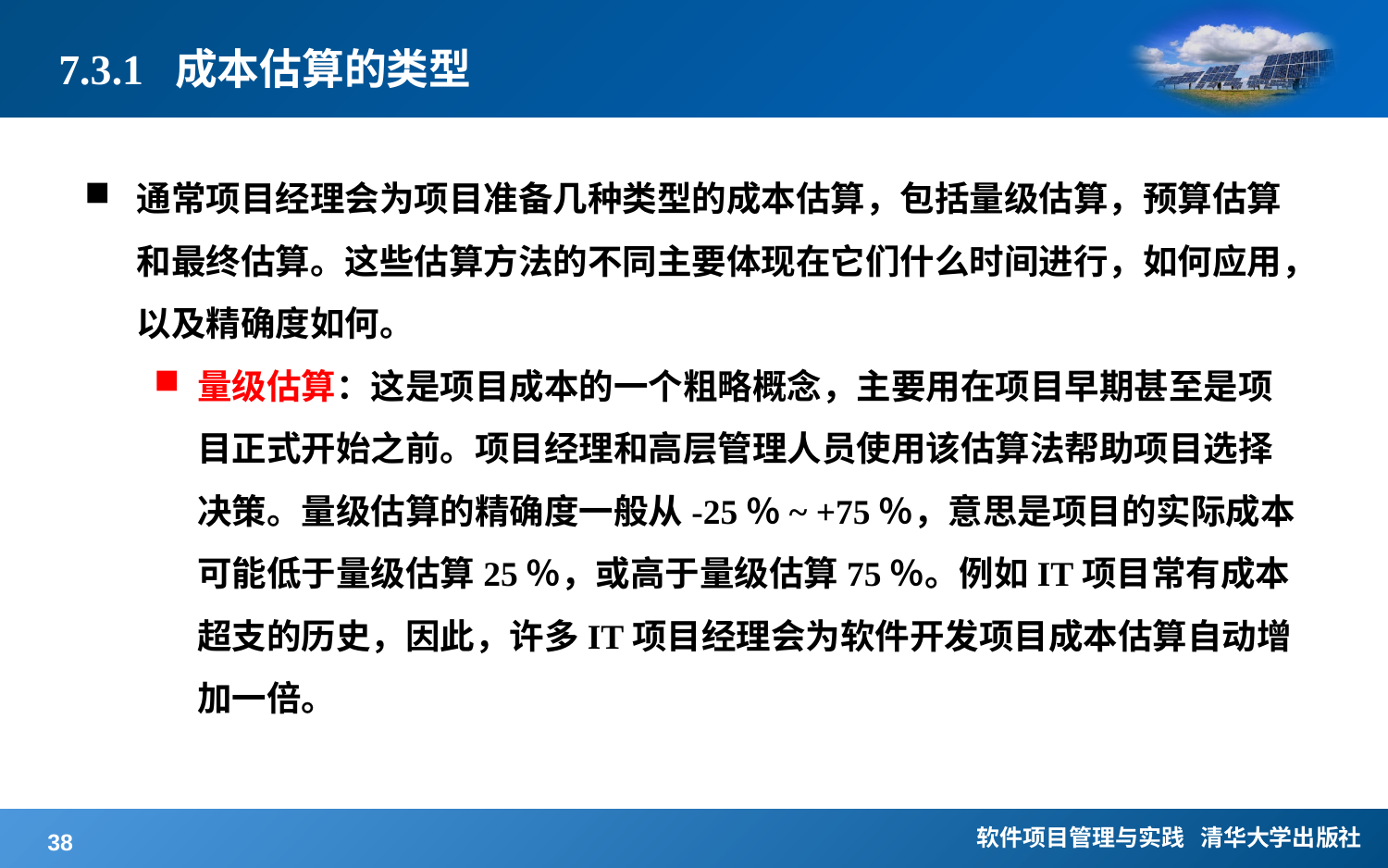

# 7.3.1  成本估算的类型
通常项目经理会为项目准备几种类型的成本估算，包括量级估算，预算估算和最终估算。这些估算方法的不同主要体现在它们什么时间进行，如何应用，以及精确度如何。
量级估算：这是项目成本的一个粗略概念，主要用在项目早期甚至是项目正式开始之前。项目经理和高层管理人员使用该估算法帮助项目选择决策。量级估算的精确度一般从-25％~ +75％，意思是项目的实际成本可能低于量级估算25％，或高于量级估算75％。例如IT项目常有成本超支的历史，因此，许多IT项目经理会为软件开发项目成本估算自动增加一倍。